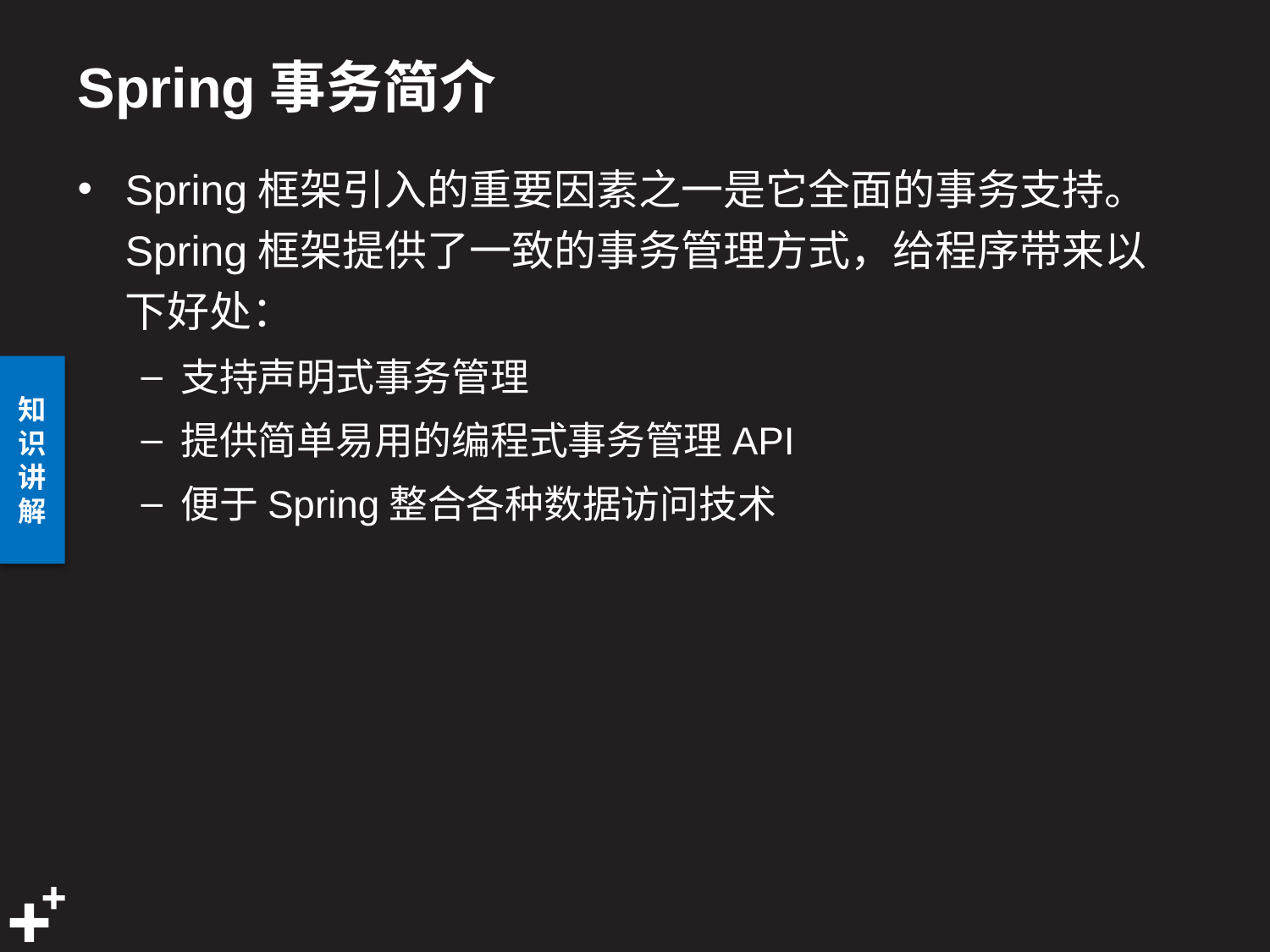

# Spring事务简介
Spring框架引入的重要因素之一是它全面的事务支持。Spring框架提供了一致的事务管理方式，给程序带来以下好处：
支持声明式事务管理
提供简单易用的编程式事务管理API
便于Spring整合各种数据访问技术